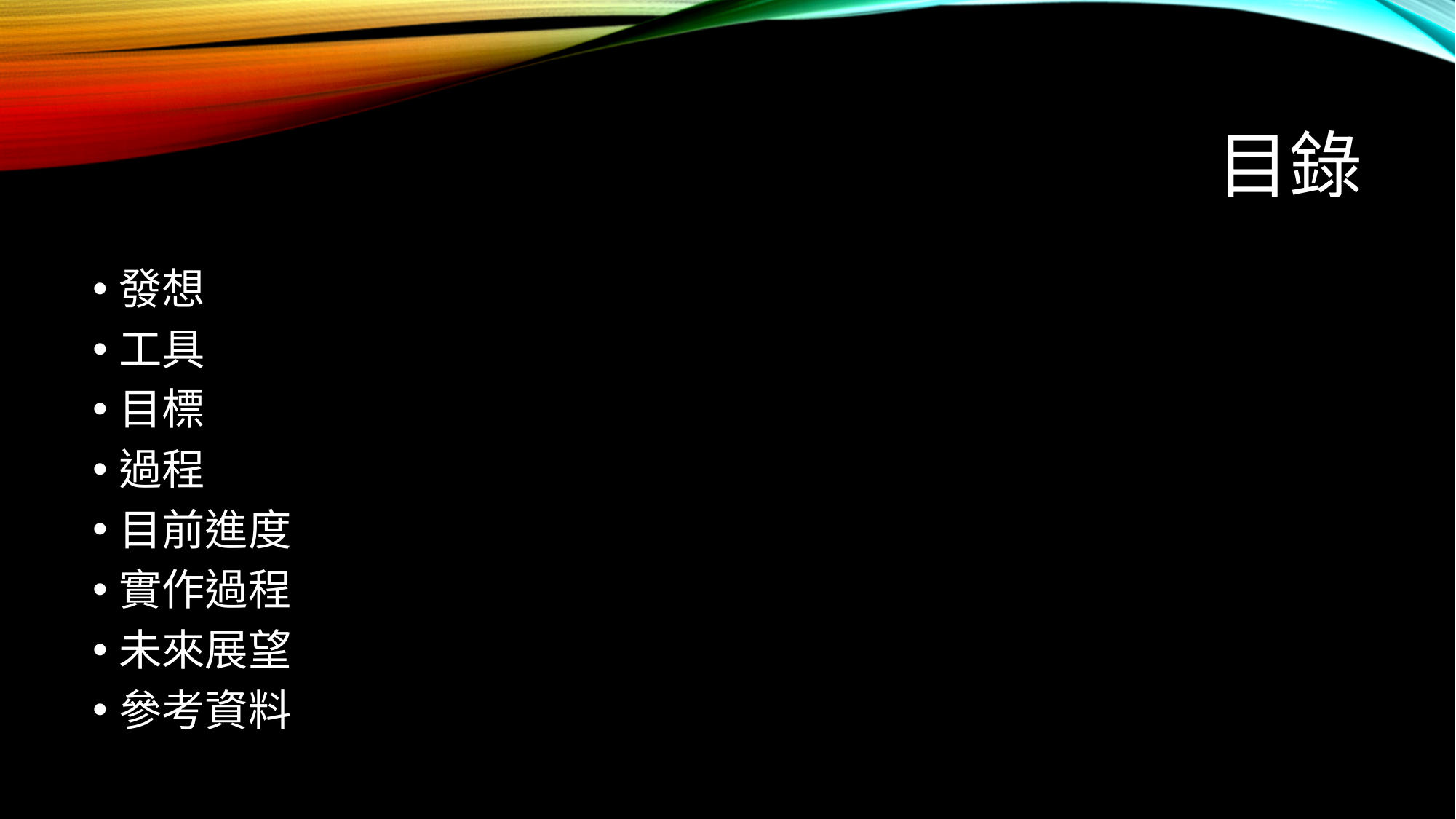

# 目錄
發想
工具
目標
過程
目前進度
實作過程
未來展望
參考資料